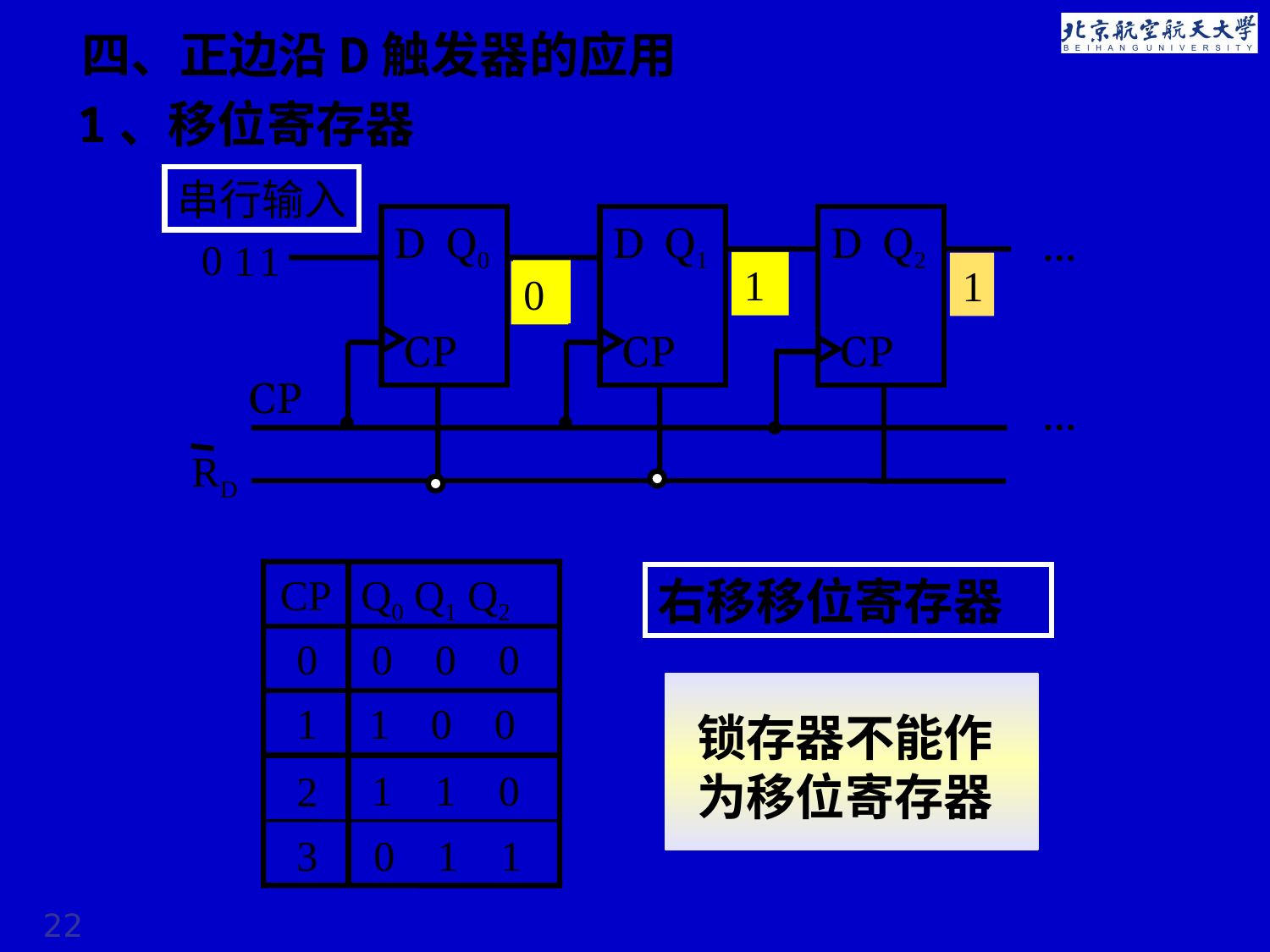

四、正边沿D触发器的应用
1、移位寄存器
串行输入
D  Q0

 CP
D  Q1

 CP
D  Q2

 CP
…

CP
…

RD

0
1
1
0
0
0
1
1
1
0
CP

Q0 Q1 Q2

右移移位寄存器
0    0    0
0

1
1
0    0
锁存器不能作为移位寄存器
1    1    0
2
0    1    1
3
22